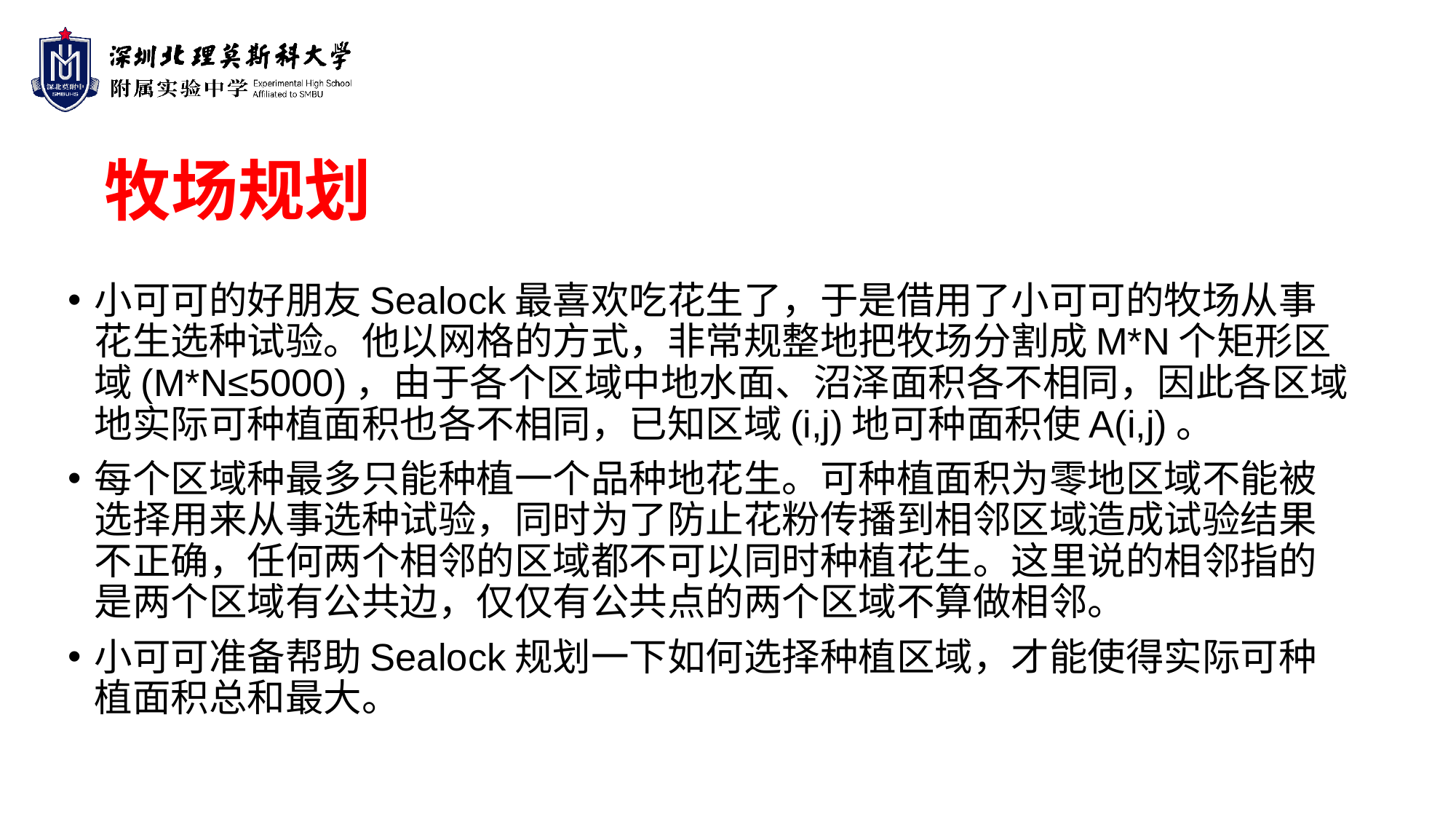

牧场规划
小可可的好朋友Sealock最喜欢吃花生了，于是借用了小可可的牧场从事花生选种试验。他以网格的方式，非常规整地把牧场分割成M*N个矩形区域(M*N≤5000)，由于各个区域中地水面、沼泽面积各不相同，因此各区域地实际可种植面积也各不相同，已知区域(i,j)地可种面积使A(i,j)。
每个区域种最多只能种植一个品种地花生。可种植面积为零地区域不能被选择用来从事选种试验，同时为了防止花粉传播到相邻区域造成试验结果不正确，任何两个相邻的区域都不可以同时种植花生。这里说的相邻指的是两个区域有公共边，仅仅有公共点的两个区域不算做相邻。
小可可准备帮助Sealock规划一下如何选择种植区域，才能使得实际可种植面积总和最大。